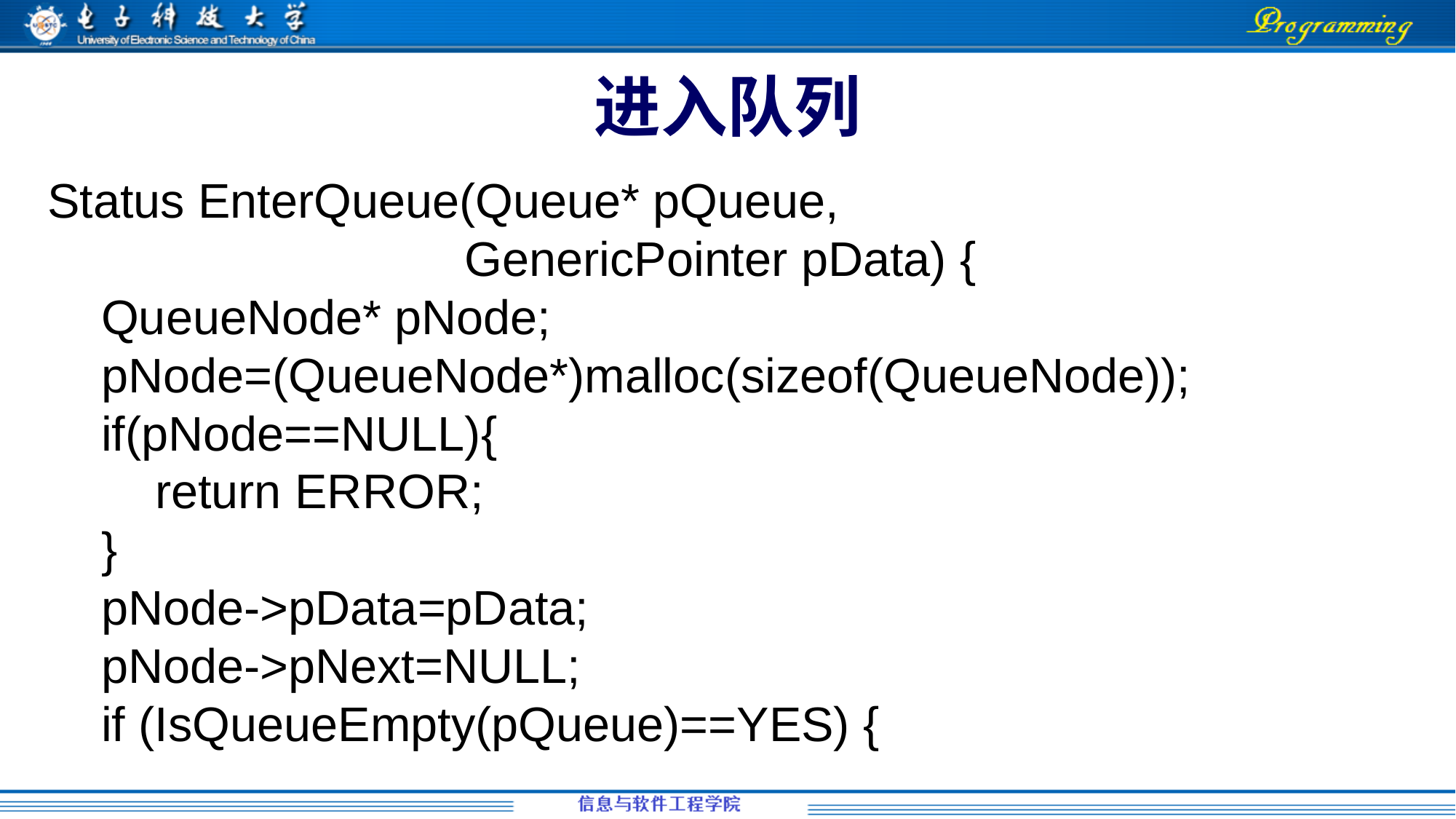

# 进入队列
Status EnterQueue(Queue* pQueue,
                               GenericPointer pData) {
    QueueNode* pNode;
    pNode=(QueueNode*)malloc(sizeof(QueueNode));
    if(pNode==NULL){
        return ERROR;
    }
    pNode->pData=pData;
    pNode->pNext=NULL;
    if (IsQueueEmpty(pQueue)==YES) {